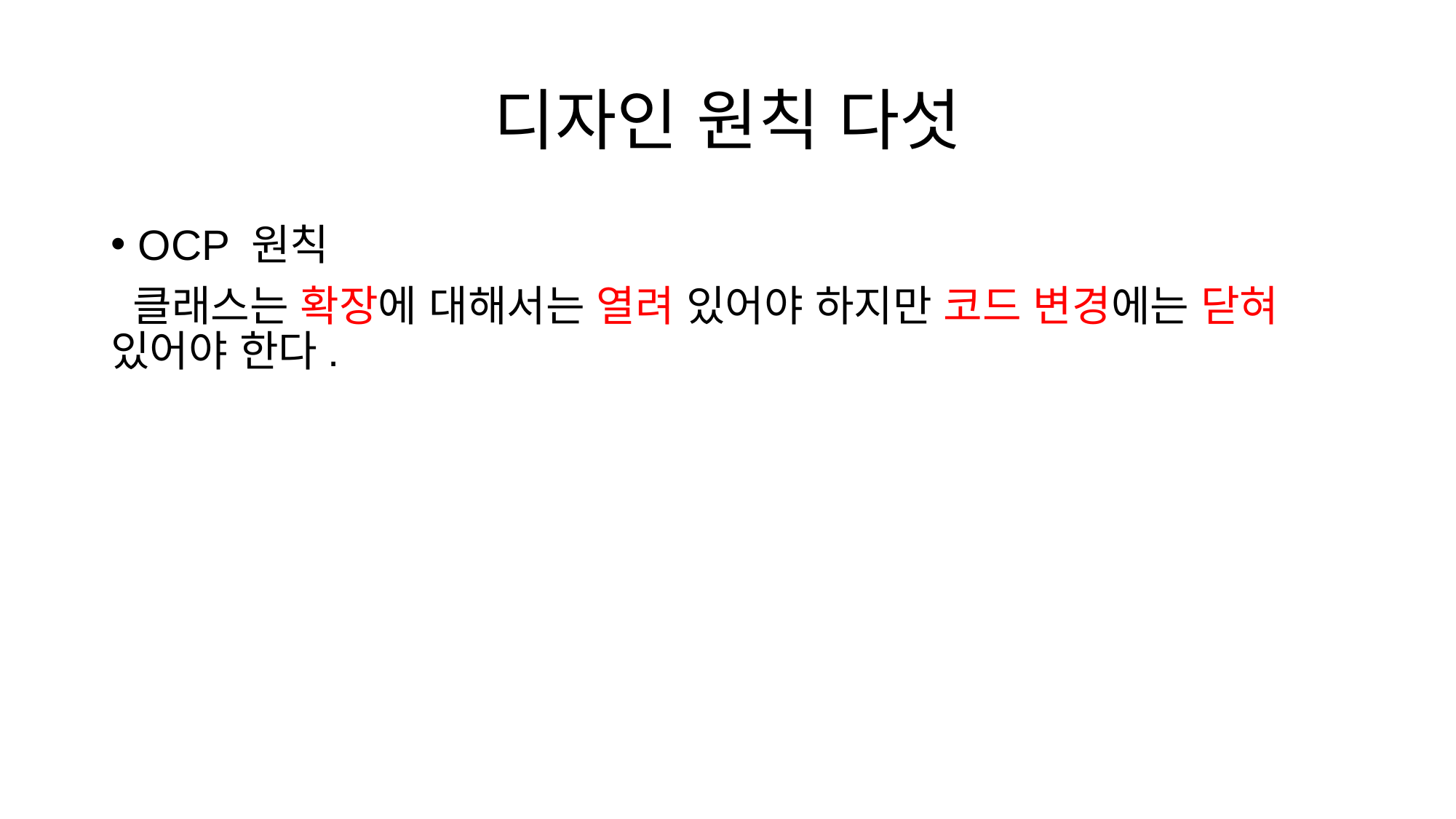

# 디자인 원칙 다섯
OCP 원칙
 클래스는 확장에 대해서는 열려 있어야 하지만 코드 변경에는 닫혀 있어야 한다.